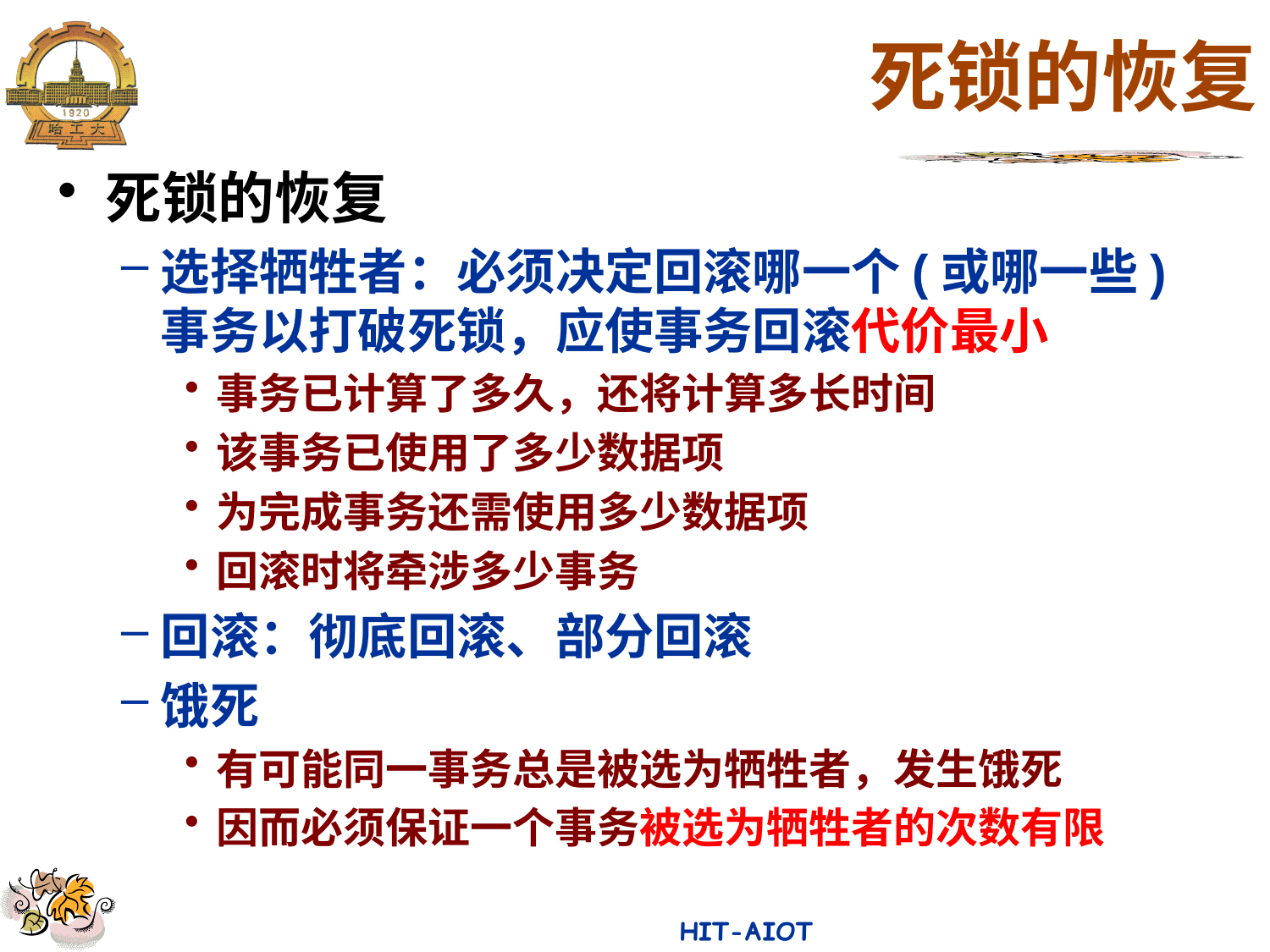

# 死锁的恢复
死锁的恢复
选择牺牲者：必须决定回滚哪一个(或哪一些)事务以打破死锁，应使事务回滚代价最小
事务已计算了多久，还将计算多长时间
该事务已使用了多少数据项
为完成事务还需使用多少数据项
回滚时将牵涉多少事务
回滚：彻底回滚、部分回滚
饿死
有可能同一事务总是被选为牺牲者，发生饿死
因而必须保证一个事务被选为牺牲者的次数有限
HIT-AIOT